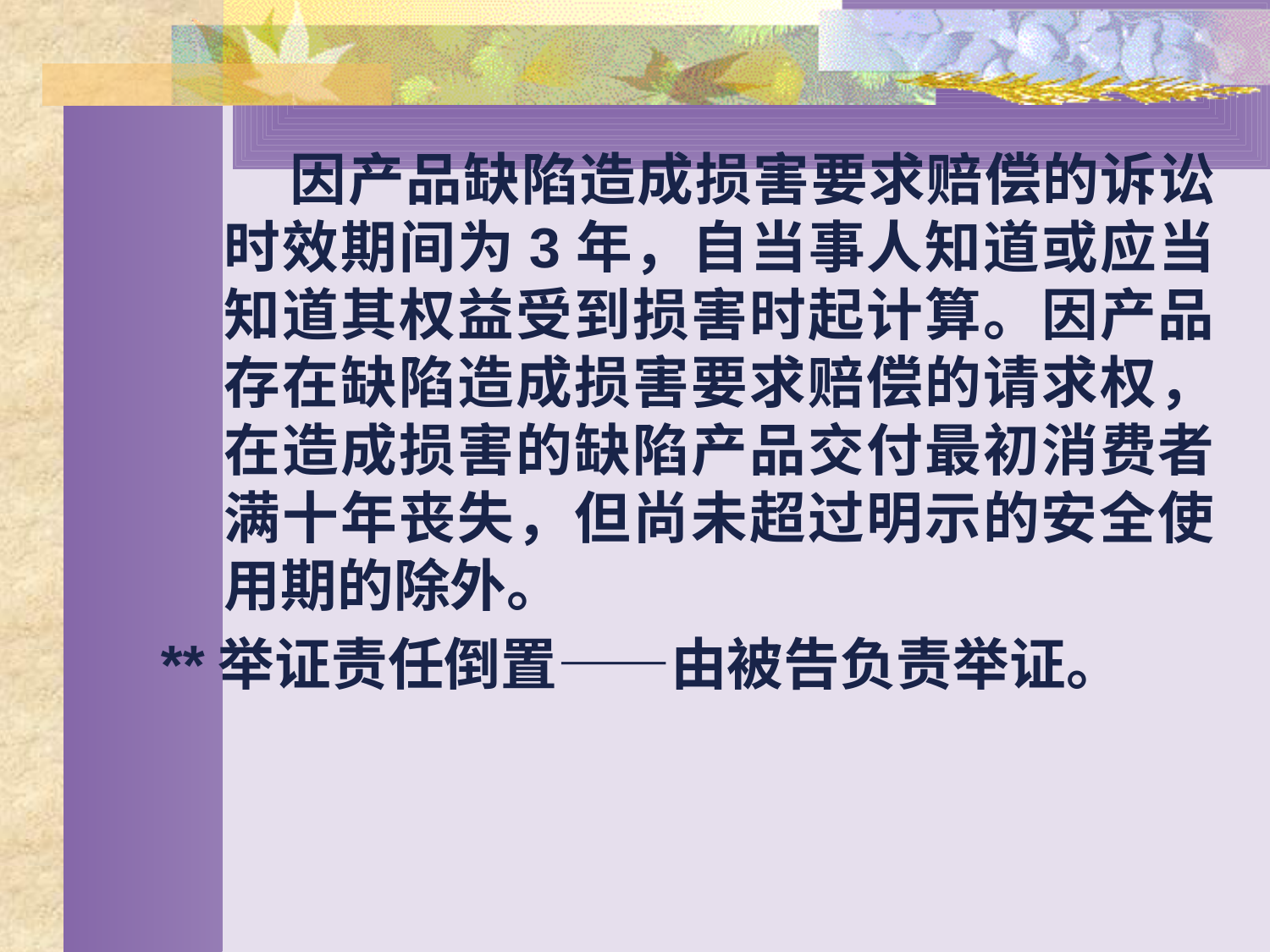

#
        因产品缺陷造成损害要求赔偿的诉讼时效期间为3年，自当事人知道或应当知道其权益受到损害时起计算。因产品存在缺陷造成损害要求赔偿的请求权，在造成损害的缺陷产品交付最初消费者满十年丧失，但尚未超过明示的安全使用期的除外。
**举证责任倒置——由被告负责举证。